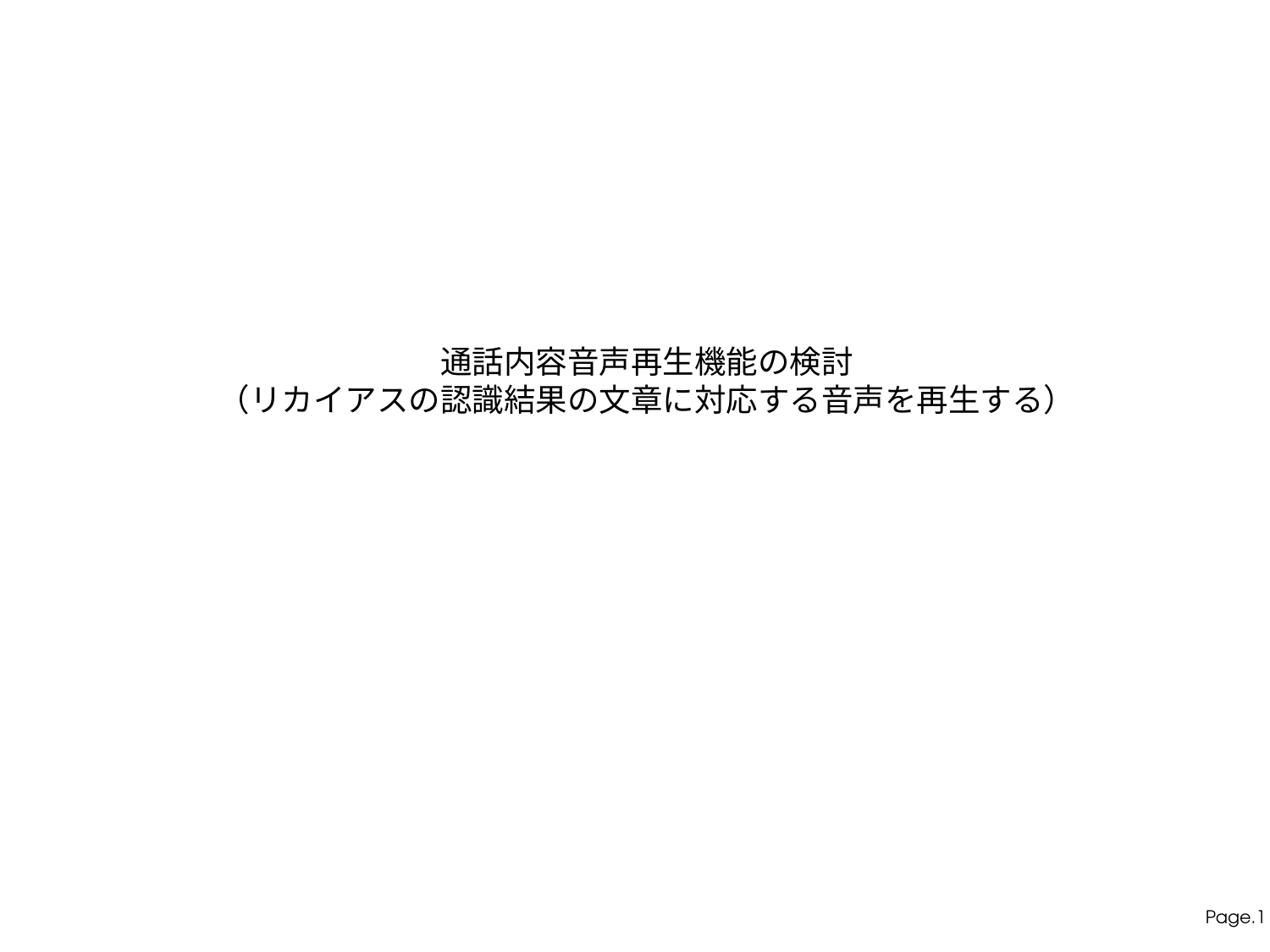

通話内容音声再生機能の検討
（リカイアスの認識結果の文章に対応する音声を再生する）